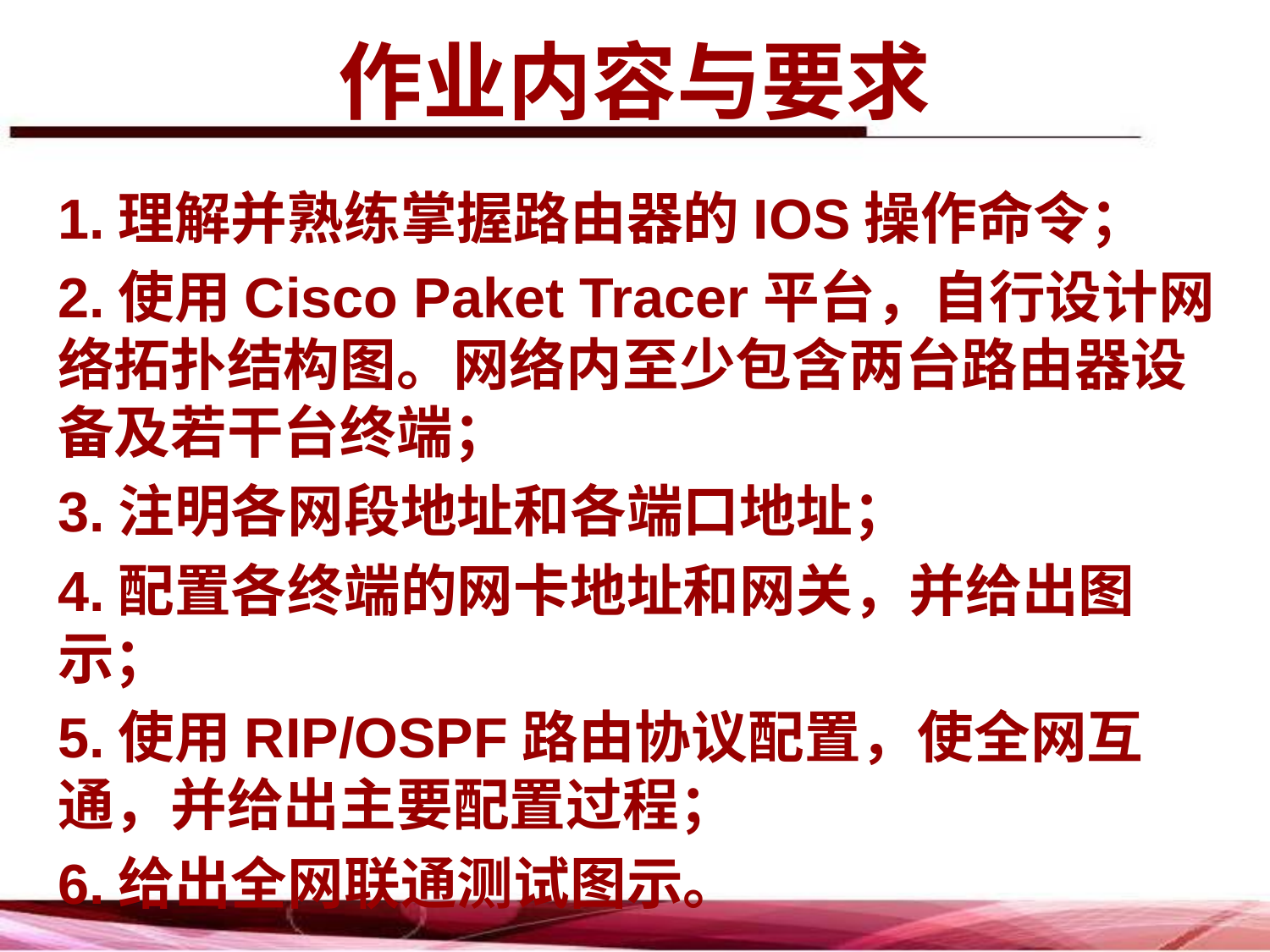

# 作业内容与要求
1.理解并熟练掌握路由器的IOS操作命令；
2.使用Cisco Paket Tracer平台，自行设计网络拓扑结构图。网络内至少包含两台路由器设备及若干台终端；
3.注明各网段地址和各端口地址；
4.配置各终端的网卡地址和网关，并给出图示；
5.使用RIP/OSPF路由协议配置，使全网互通，并给出主要配置过程；
6.给出全网联通测试图示。